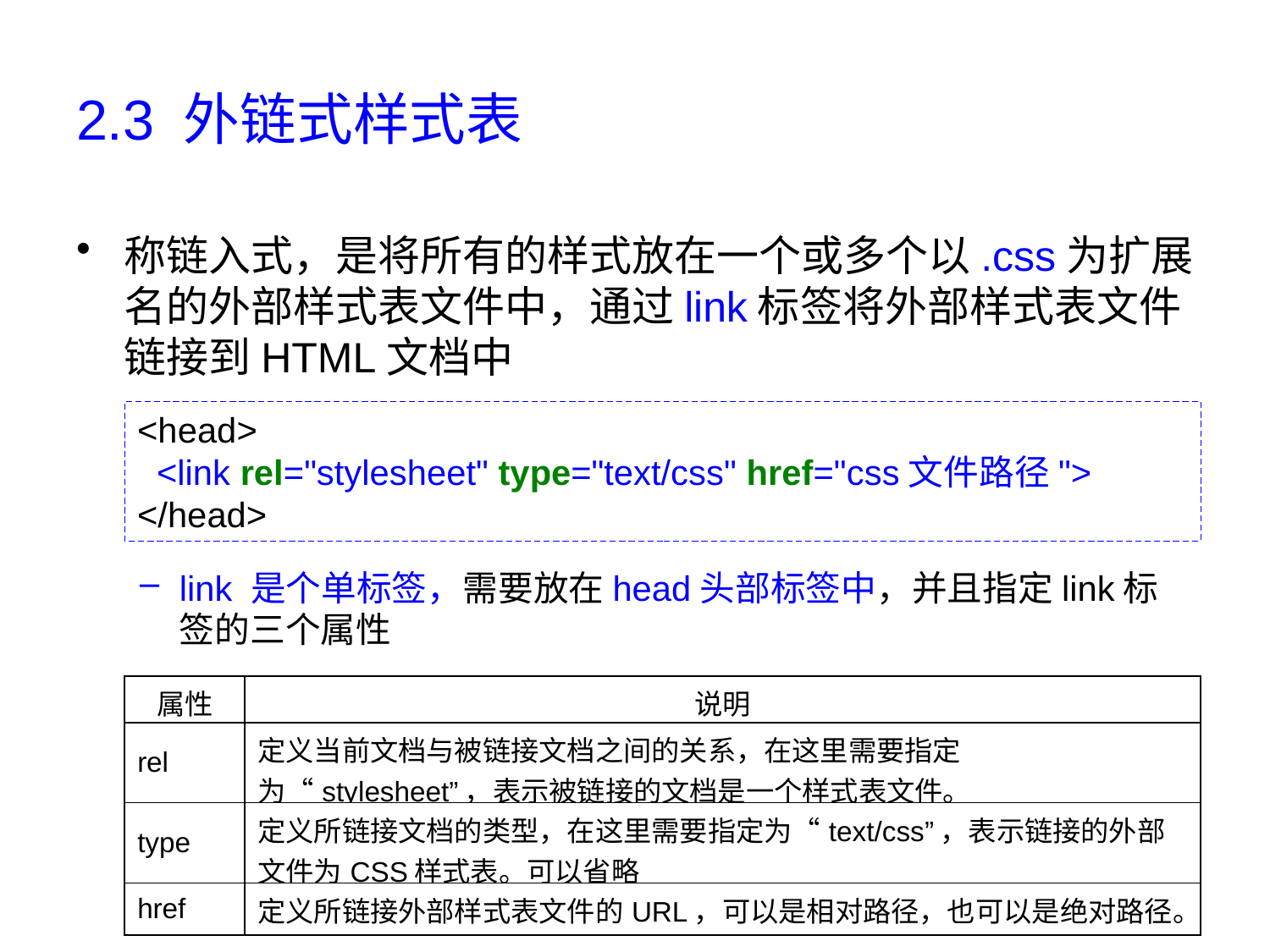

# 2.3 外链式样式表
称链入式，是将所有的样式放在一个或多个以.css为扩展名的外部样式表文件中，通过link标签将外部样式表文件链接到HTML文档中

link 是个单标签，需要放在head头部标签中，并且指定link标签的三个属性
<head>
  <link rel="stylesheet" type="text/css" href="css文件路径">
</head>
| 属性 | 说明 |
| --- | --- |
| rel | 定义当前文档与被链接文档之间的关系，在这里需要指定为“stylesheet”，表示被链接的文档是一个样式表文件。 |
| type | 定义所链接文档的类型，在这里需要指定为“text/css”，表示链接的外部文件为CSS样式表。可以省略 |
| href | 定义所链接外部样式表文件的URL，可以是相对路径，也可以是绝对路径。 |